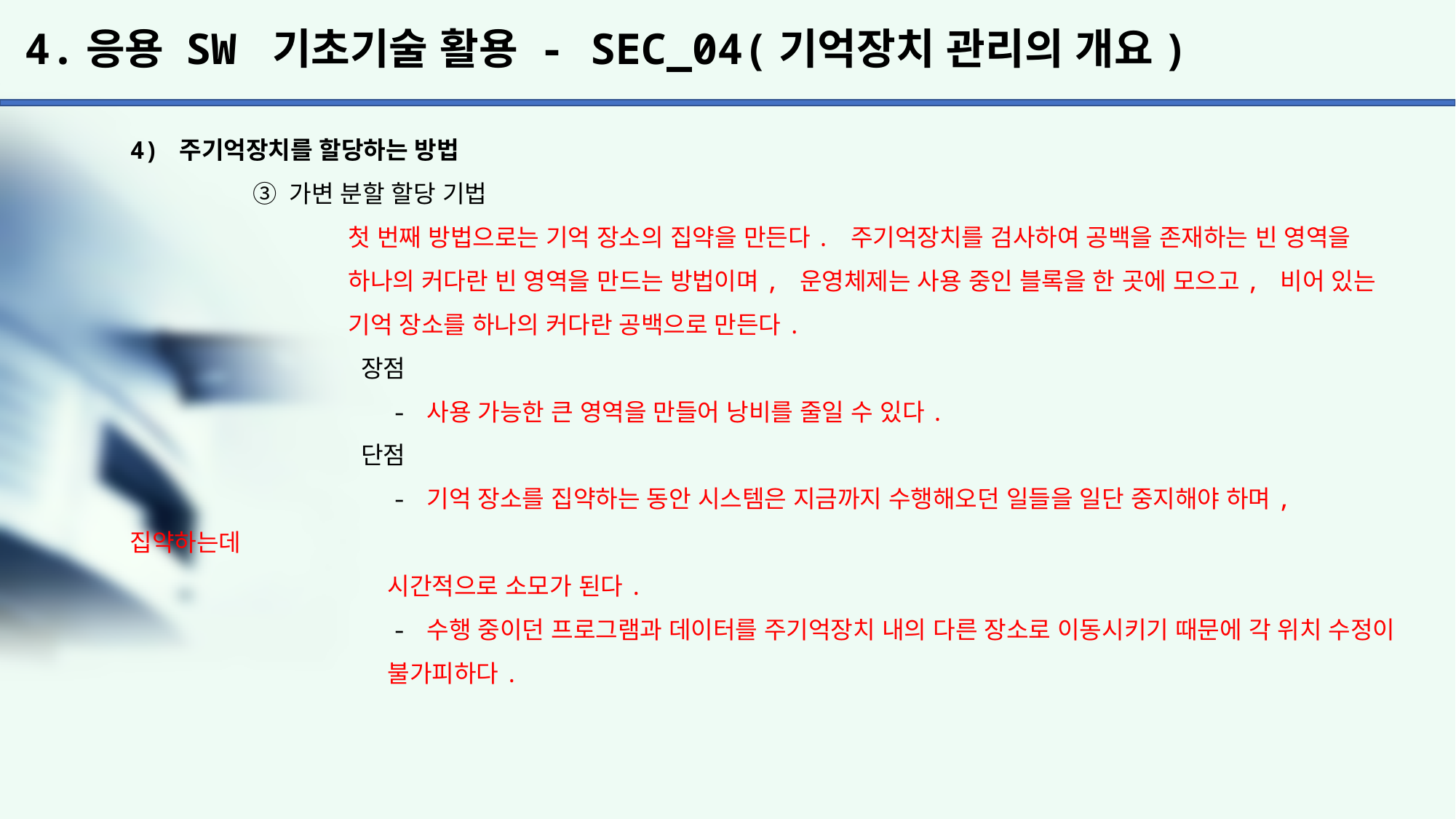

# 4.응용 SW 기초기술 활용 - SEC_04(기억장치 관리의 개요)
4) 주기억장치를 할당하는 방법
	  ③ 가변 분할 할당 기법
		첫 번째 방법으로는 기억 장소의 집약을 만든다. 주기억장치를 검사하여 공백을 존재하는 빈 영역을
		하나의 커다란 빈 영역을 만드는 방법이며, 운영체제는 사용 중인 블록을 한 곳에 모으고, 비어 있는
		기억 장소를 하나의 커다란 공백으로 만든다.
		 장점
		   - 사용 가능한 큰 영역을 만들어 낭비를 줄일 수 있다.
		 단점
		   - 기억 장소를 집약하는 동안 시스템은 지금까지 수행해오던 일들을 일단 중지해야 하며, 집약하는데
		     시간적으로 소모가 된다.
		   - 수행 중이던 프로그램과 데이터를 주기억장치 내의 다른 장소로 이동시키기 때문에 각 위치 수정이
		     불가피하다.